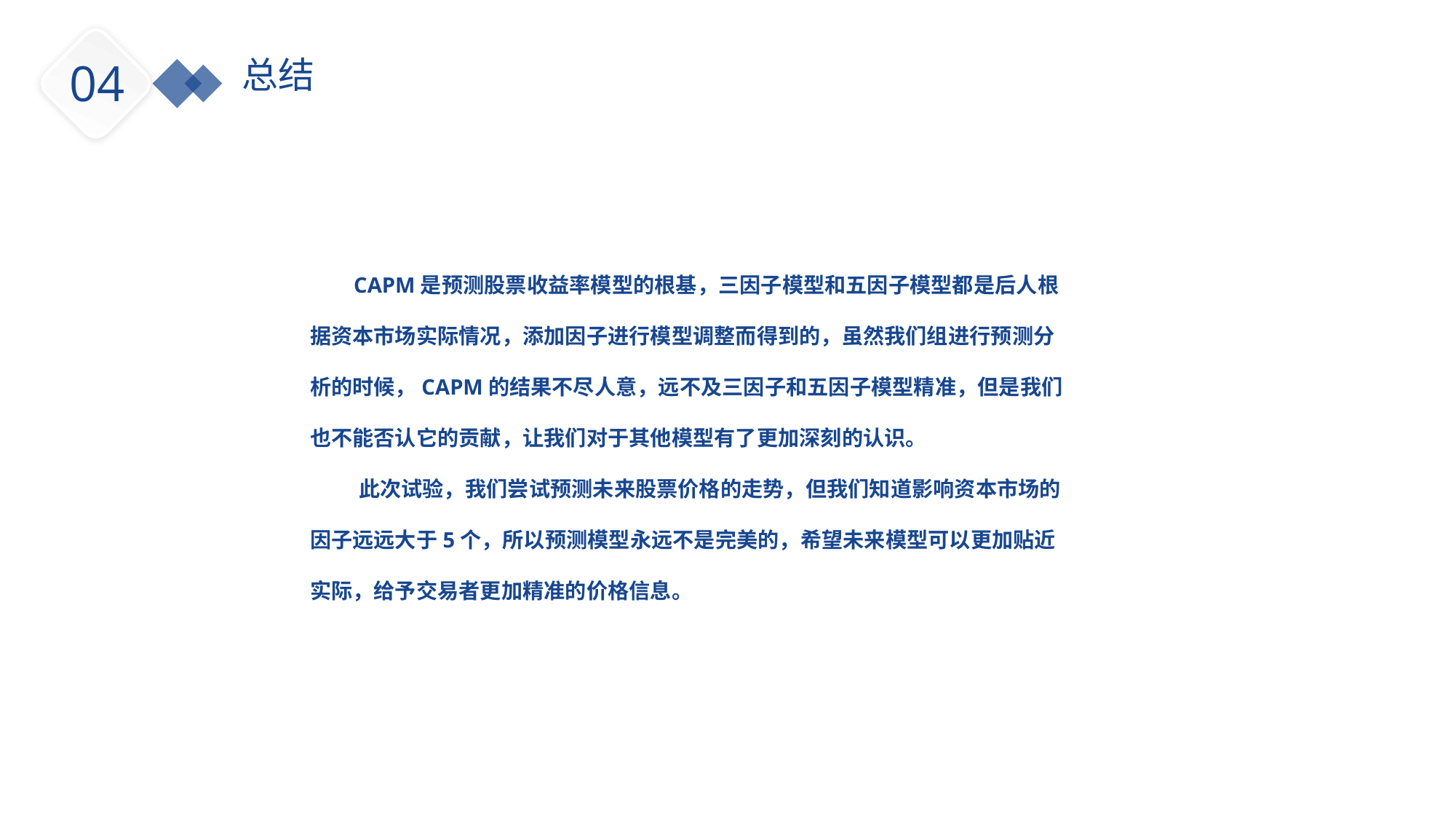

总结
04

        CAPM是预测股票收益率模型的根基，三因子模型和五因子模型都是后人根据资本市场实际情况，添加因子进行模型调整而得到的，虽然我们组进行预测分析的时候，CAPM的结果不尽人意，远不及三因子和五因子模型精准，但是我们也不能否认它的贡献，让我们对于其他模型有了更加深刻的认识。
        此次试验，我们尝试预测未来股票价格的走势，但我们知道影响资本市场的因子远远大于5个，所以预测模型永远不是完美的，希望未来模型可以更加贴近实际，给予交易者更加精准的价格信息。